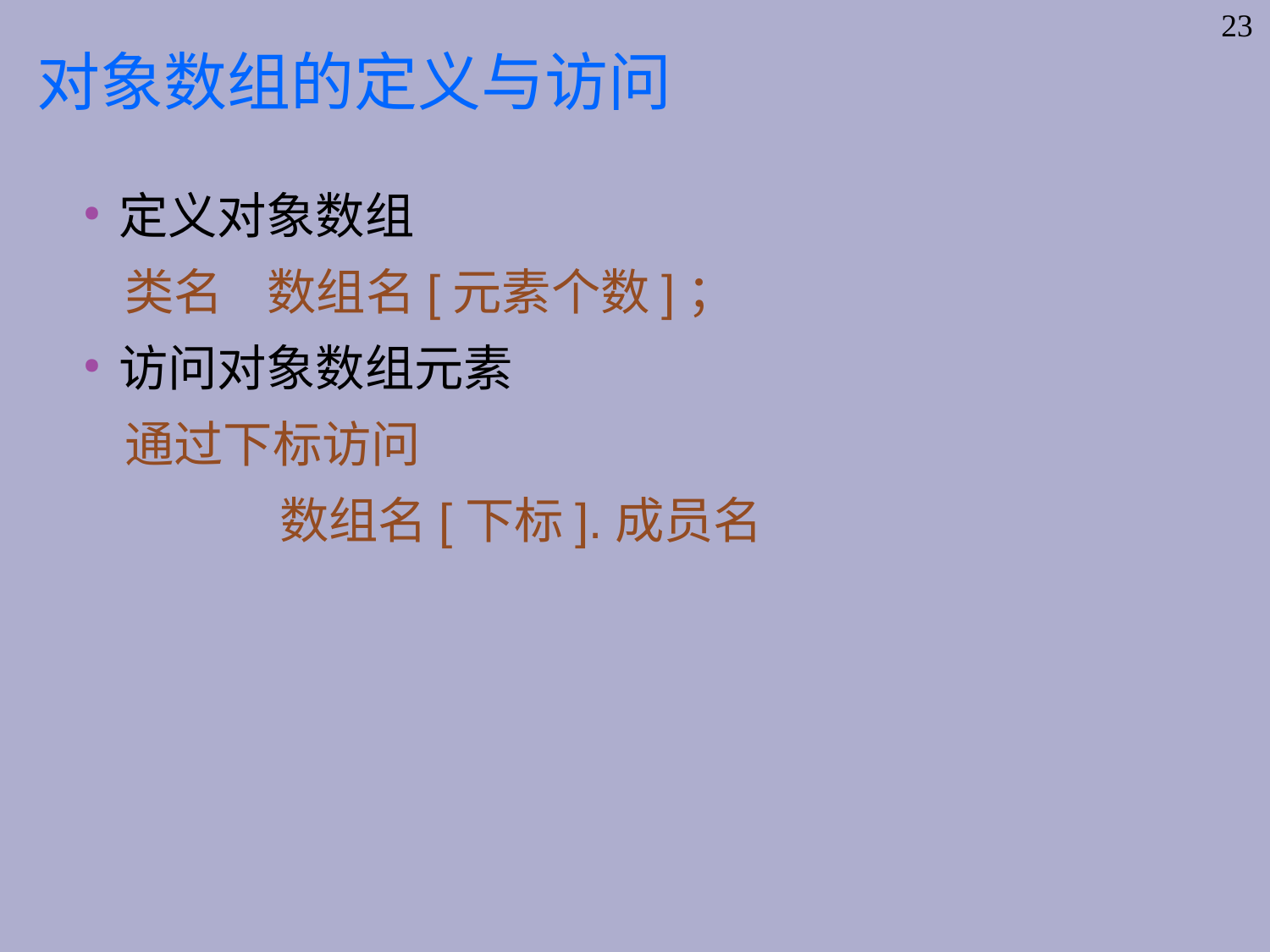

23
# 对象数组的定义与访问
定义对象数组
类名    数组名[元素个数]；
访问对象数组元素
通过下标访问
             数组名[下标].成员名